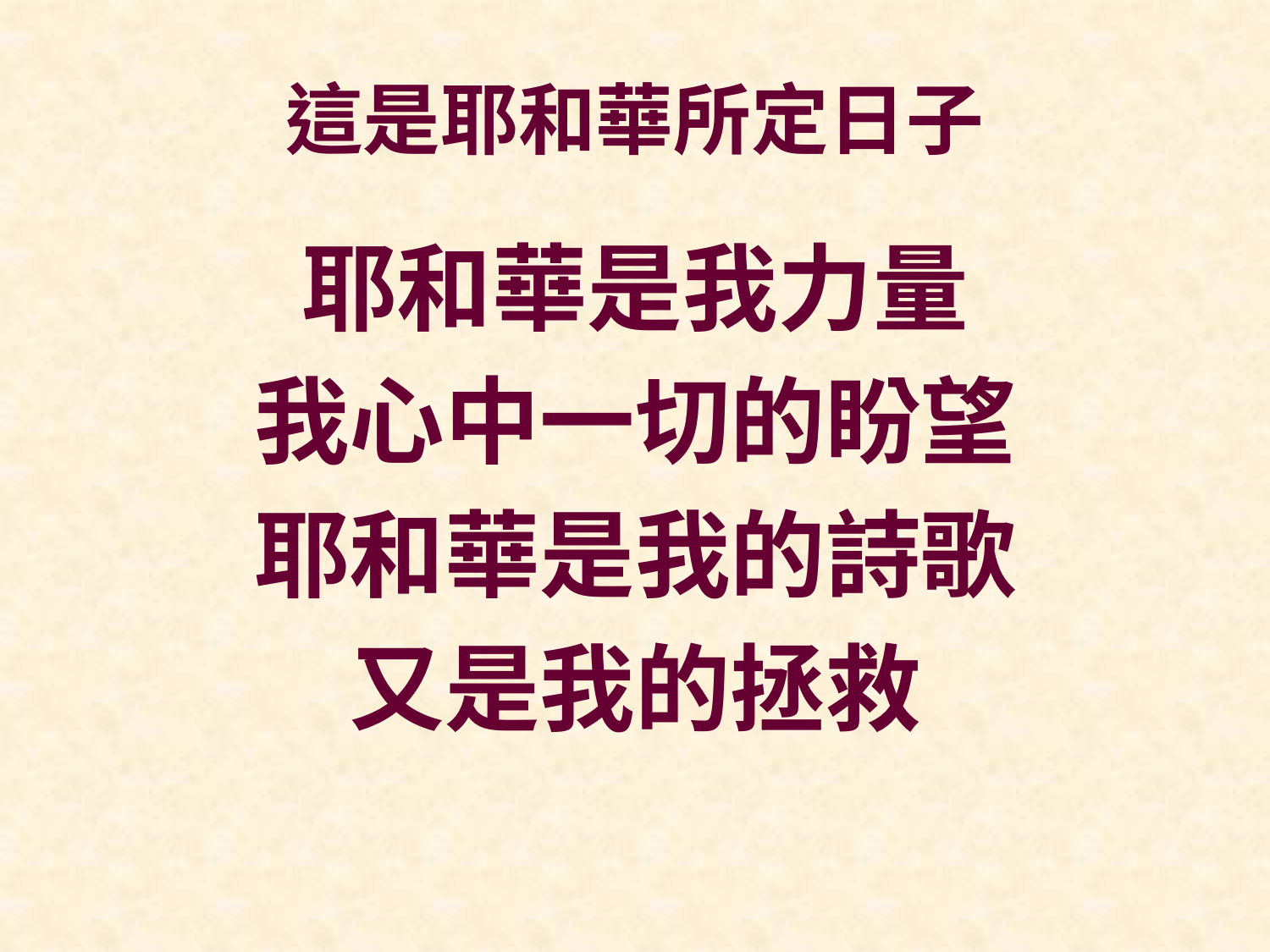

# 這是耶和華所定日子
耶和華是我力量
我心中一切的盼望
耶和華是我的詩歌
又是我的拯救